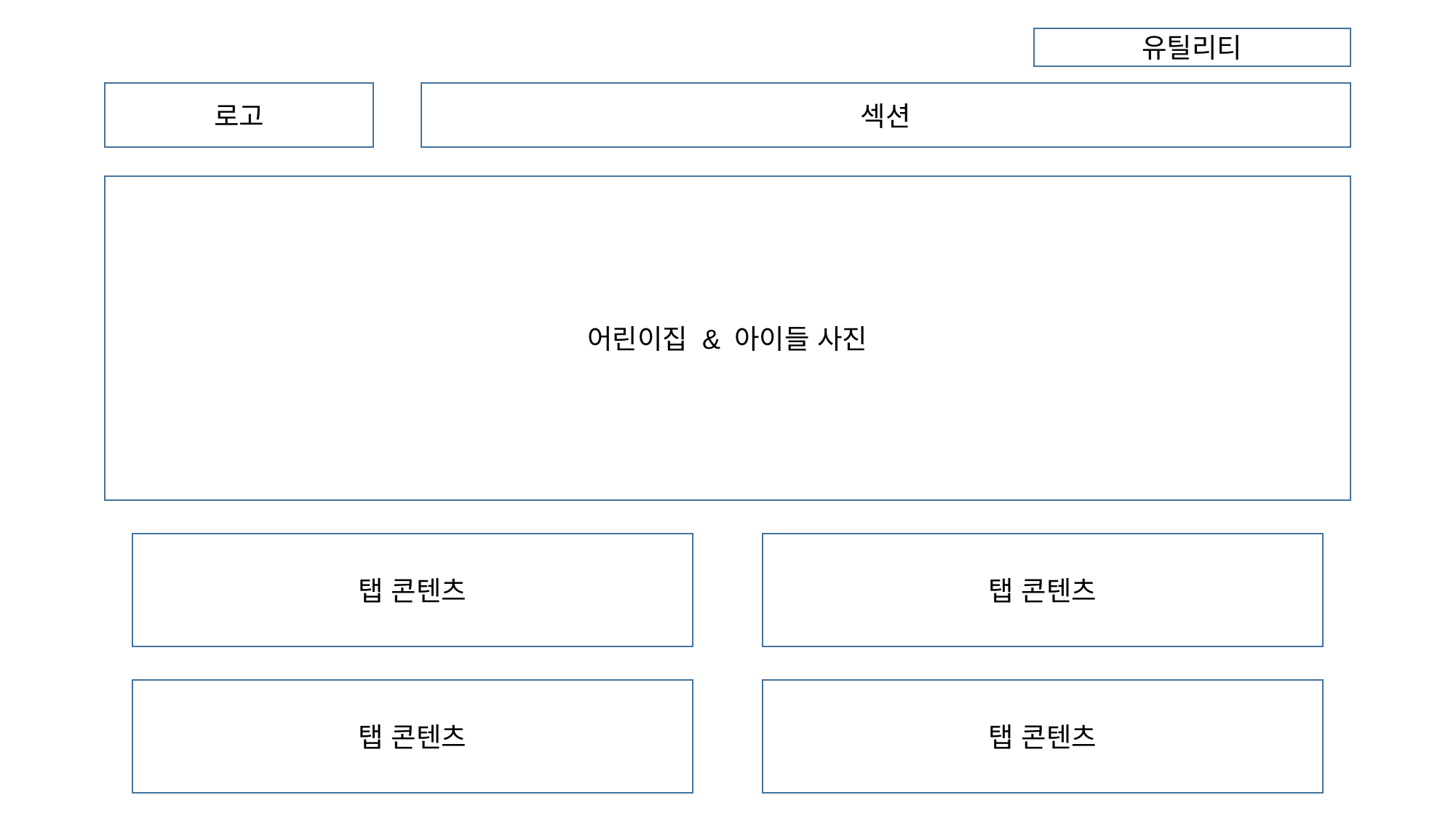

유틸리티
로고
섹션
어린이집 & 아이들 사진
탭 콘텐츠
탭 콘텐츠
탭 콘텐츠
탭 콘텐츠